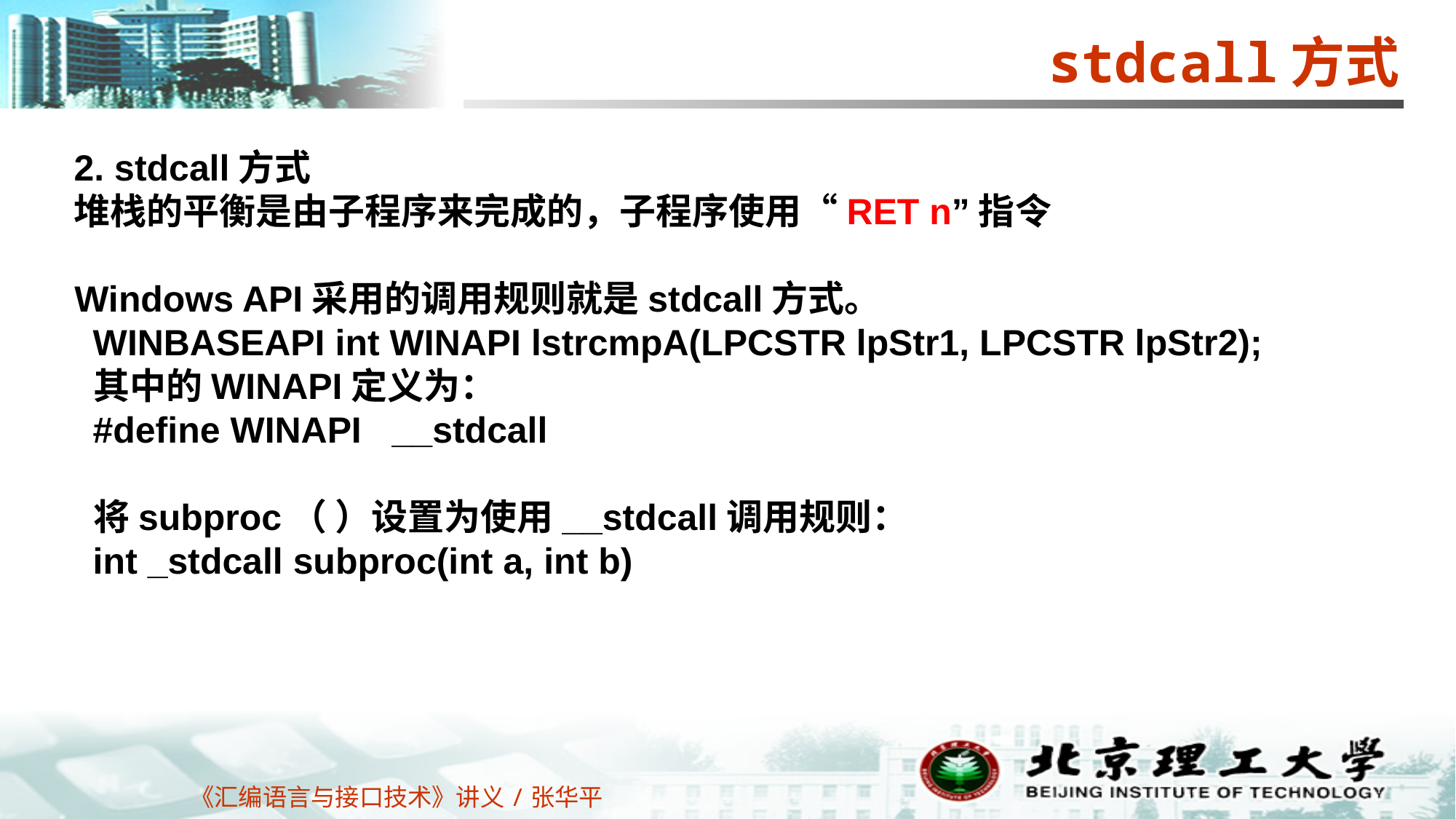

stdcall方式
2. stdcall方式
堆栈的平衡是由子程序来完成的，子程序使用“RET n”指令

Windows API采用的调用规则就是stdcall方式。
WINBASEAPI int WINAPI lstrcmpA(LPCSTR lpStr1, LPCSTR lpStr2);
其中的WINAPI定义为：
#define WINAPI   __stdcall

将subproc（ ）设置为使用__stdcall调用规则：
int _stdcall subproc(int a, int b)